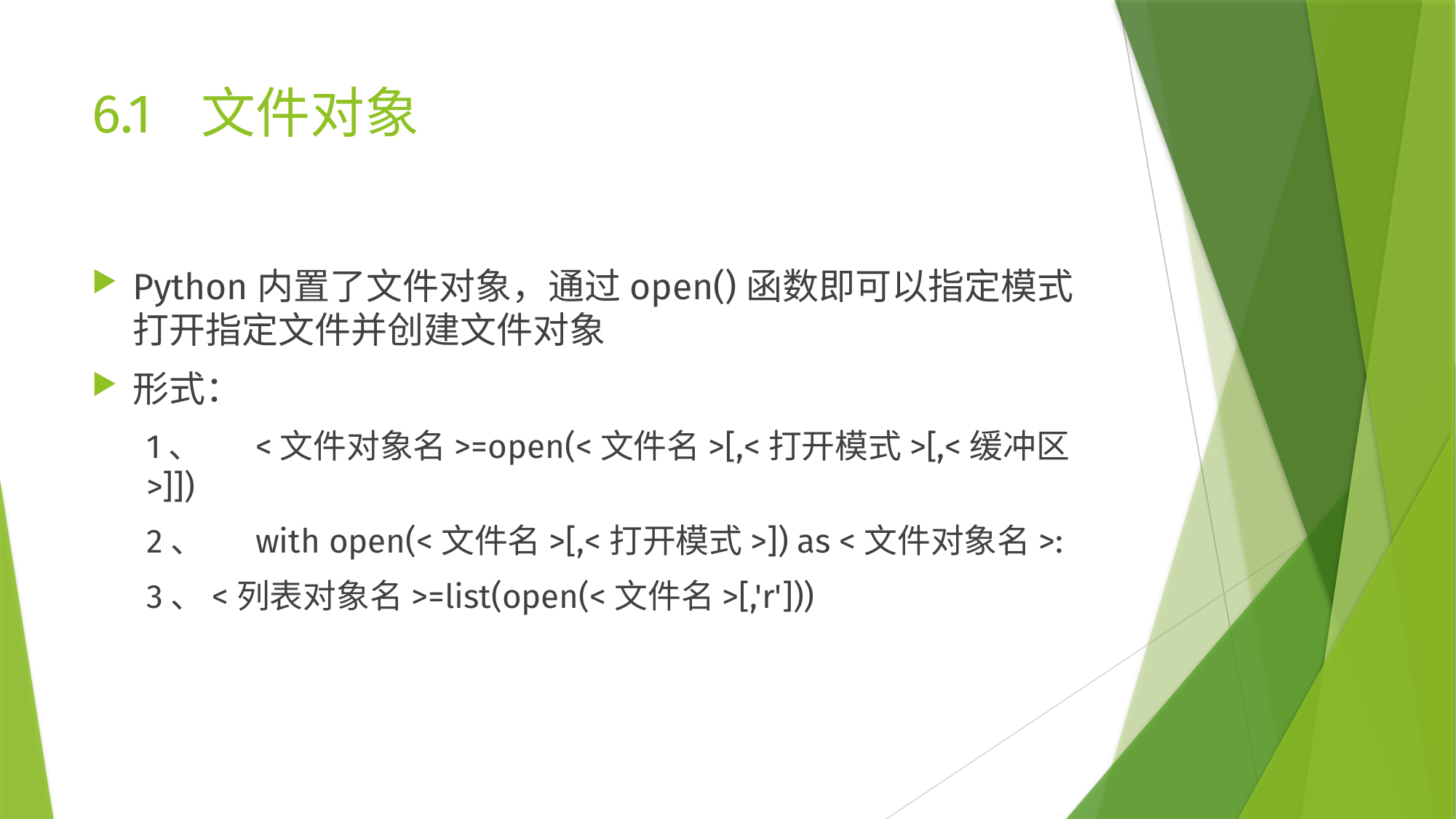

# 6.1	文件对象
Python内置了文件对象，通过open()函数即可以指定模式打开指定文件并创建文件对象
形式：
1、	<文件对象名>=open(<文件名>[,<打开模式>[,<缓冲区>]])
2、	with open(<文件名>[,<打开模式>]) as <文件对象名>:
3、<列表对象名>=list(open(<文件名>[,'r']))